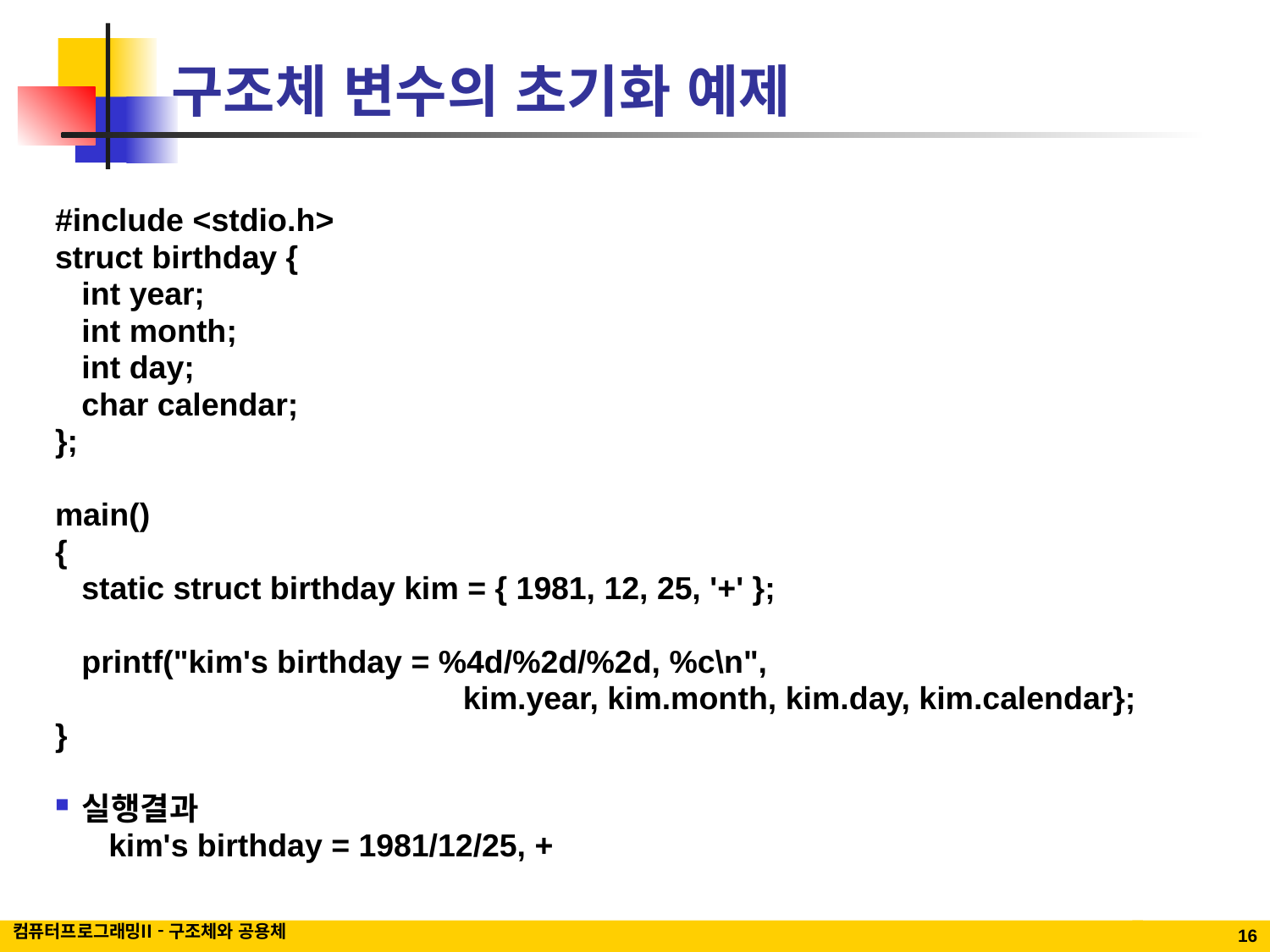

# 구조체 변수의 초기화 예제
#include <stdio.h>
struct birthday {
   int year;
   int month;
   int day;
   char calendar;
};

main()
{
   static struct birthday kim = { 1981, 12, 25, '+' };

   printf("kim's birthday = %4d/%2d/%2d, %c\n",
				kim.year, kim.month, kim.day, kim.calendar};
}

실행결과
kim's birthday = 1981/12/25, +
컴퓨터프로그래밍II - 구조체와 공용체
16